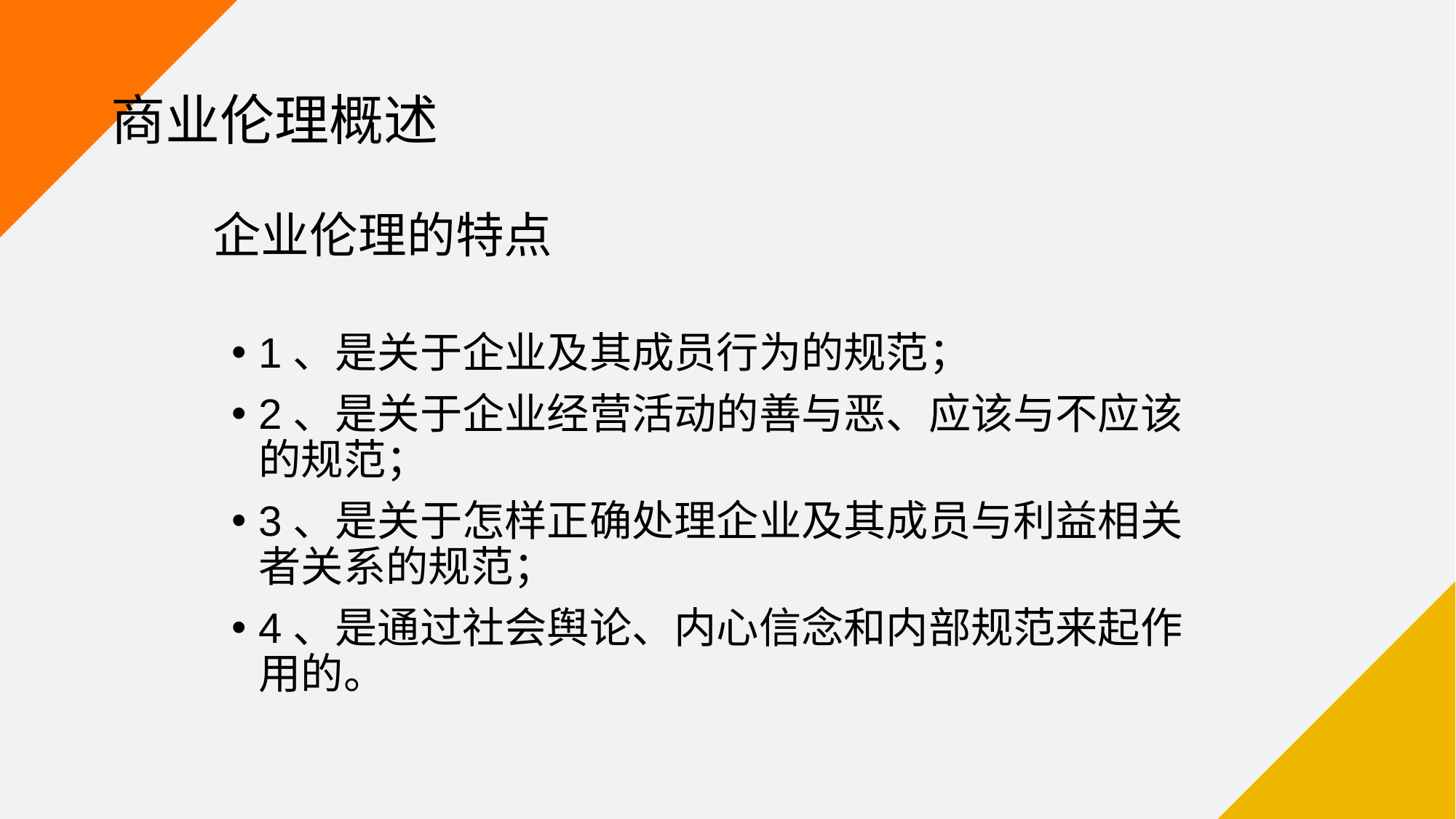

# 商业伦理概述
企业伦理的特点
1、是关于企业及其成员行为的规范；
2、是关于企业经营活动的善与恶、应该与不应该的规范；
3、是关于怎样正确处理企业及其成员与利益相关者关系的规范；
4、是通过社会舆论、内心信念和内部规范来起作用的。